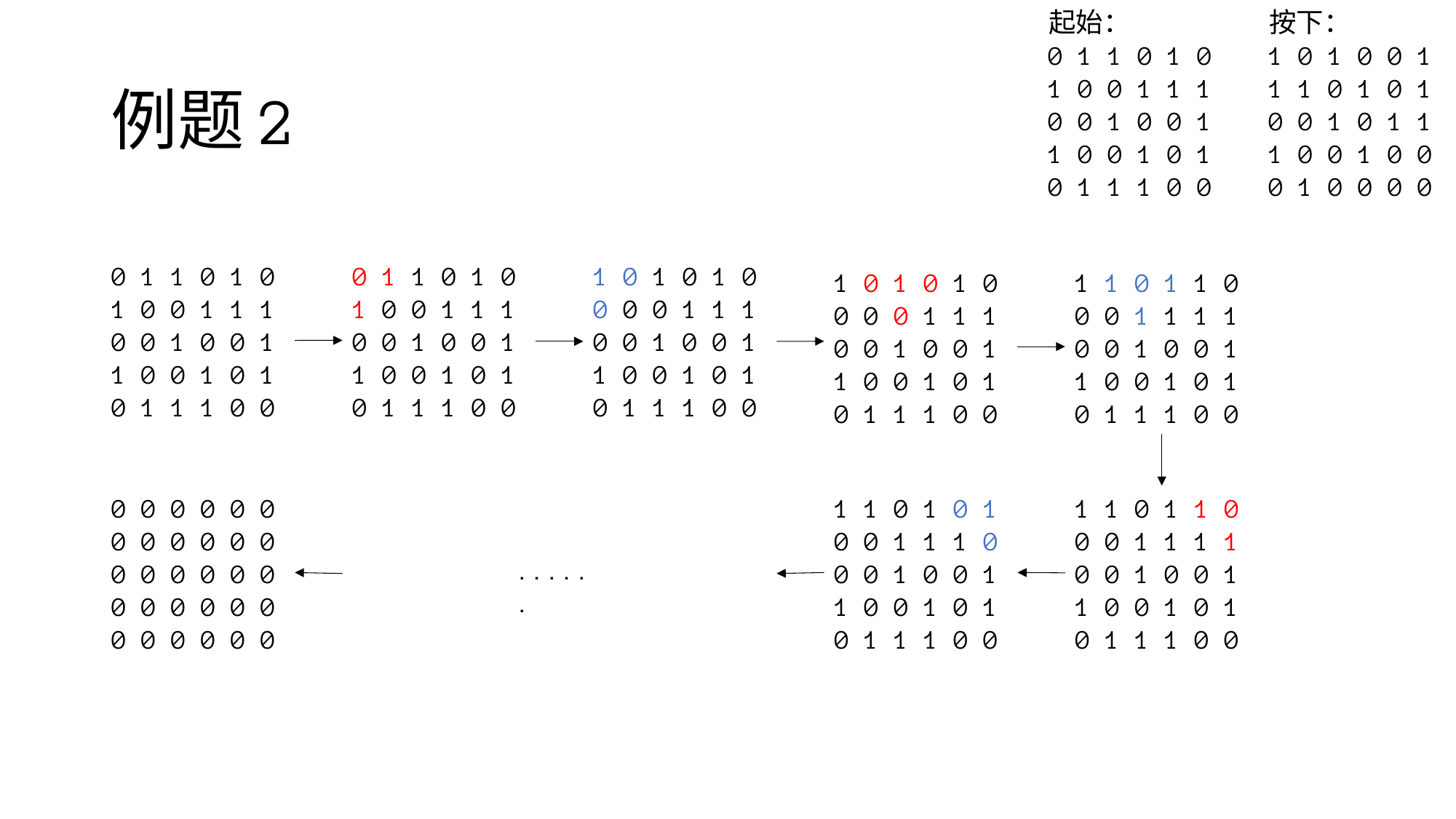

起始：
0 1 1 0 1 0
1 0 0 1 1 1
0 0 1 0 0 1
1 0 0 1 0 1
0 1 1 1 0 0
按下：
1 0 1 0 0 1
1 1 0 1 0 1
0 0 1 0 1 1
1 0 0 1 0 0
0 1 0 0 0 0
# 例题2
0 1 1 0 1 0
1 0 0 1 1 1
0 0 1 0 0 1
1 0 0 1 0 1
0 1 1 1 0 0
1 0 1 0 1 0
0 0 0 1 1 1
0 0 1 0 0 1
1 0 0 1 0 1
0 1 1 1 0 0
0 1 1 0 1 0
1 0 0 1 1 1
0 0 1 0 0 1
1 0 0 1 0 1
0 1 1 1 0 0
1 0 1 0 1 0
0 0 0 1 1 1
0 0 1 0 0 1
1 0 0 1 0 1
0 1 1 1 0 0
1 1 0 1 1 0
0 0 1 1 1 1
0 0 1 0 0 1
1 0 0 1 0 1
0 1 1 1 0 0
0 0 0 0 0 0
0 0 0 0 0 0
0 0 0 0 0 0
0 0 0 0 0 0
0 0 0 0 0 0
1 1 0 1 0 1
0 0 1 1 1 0
0 0 1 0 0 1
1 0 0 1 0 1
0 1 1 1 0 0
1 1 0 1 1 0
0 0 1 1 1 1
0 0 1 0 0 1
1 0 0 1 0 1
0 1 1 1 0 0
......